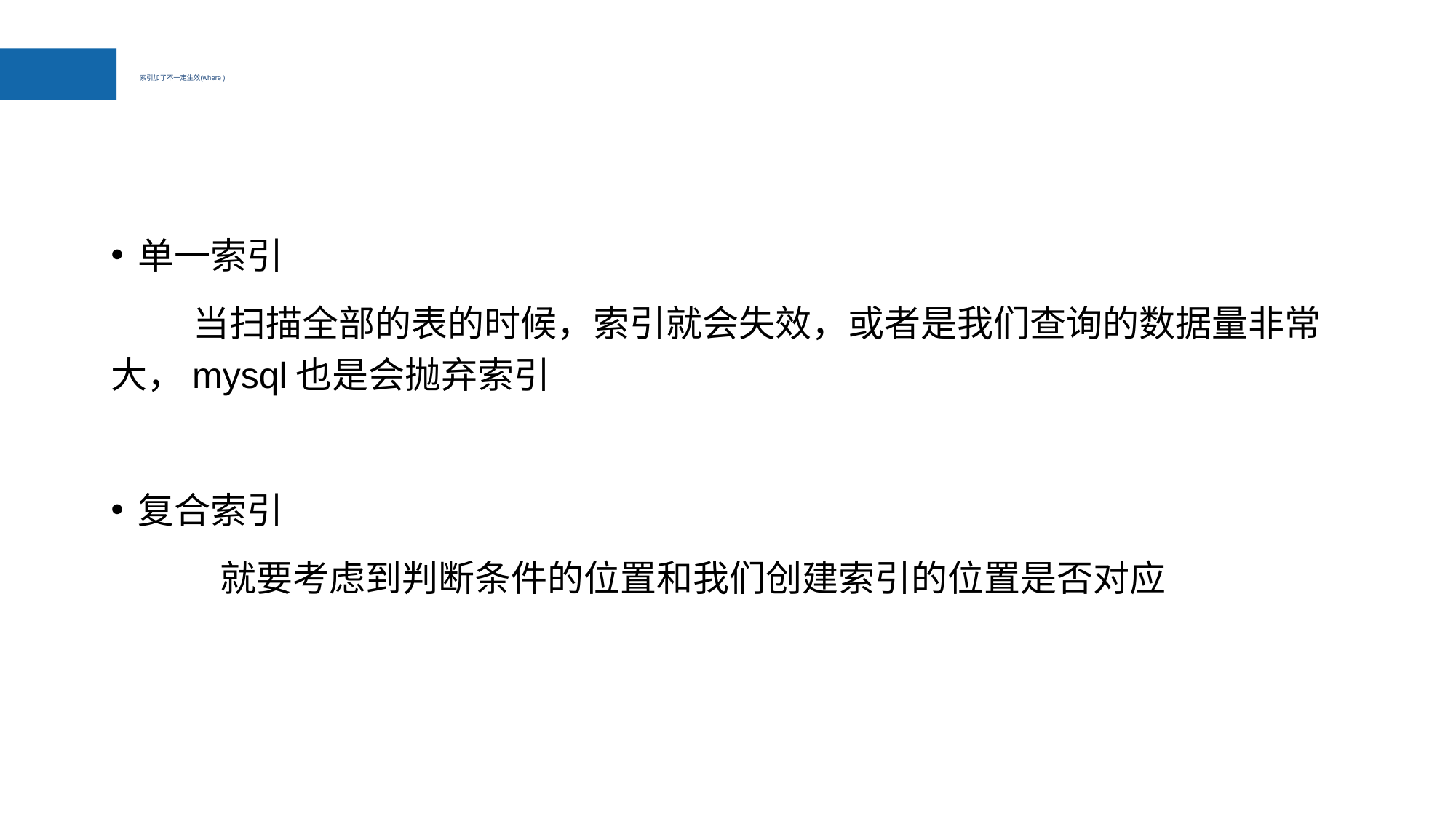

# 索引加了不一定生效(where )
单一索引
         当扫描全部的表的时候，索引就会失效，或者是我们查询的数据量非常大，mysql也是会抛弃索引

复合索引
	就要考虑到判断条件的位置和我们创建索引的位置是否对应